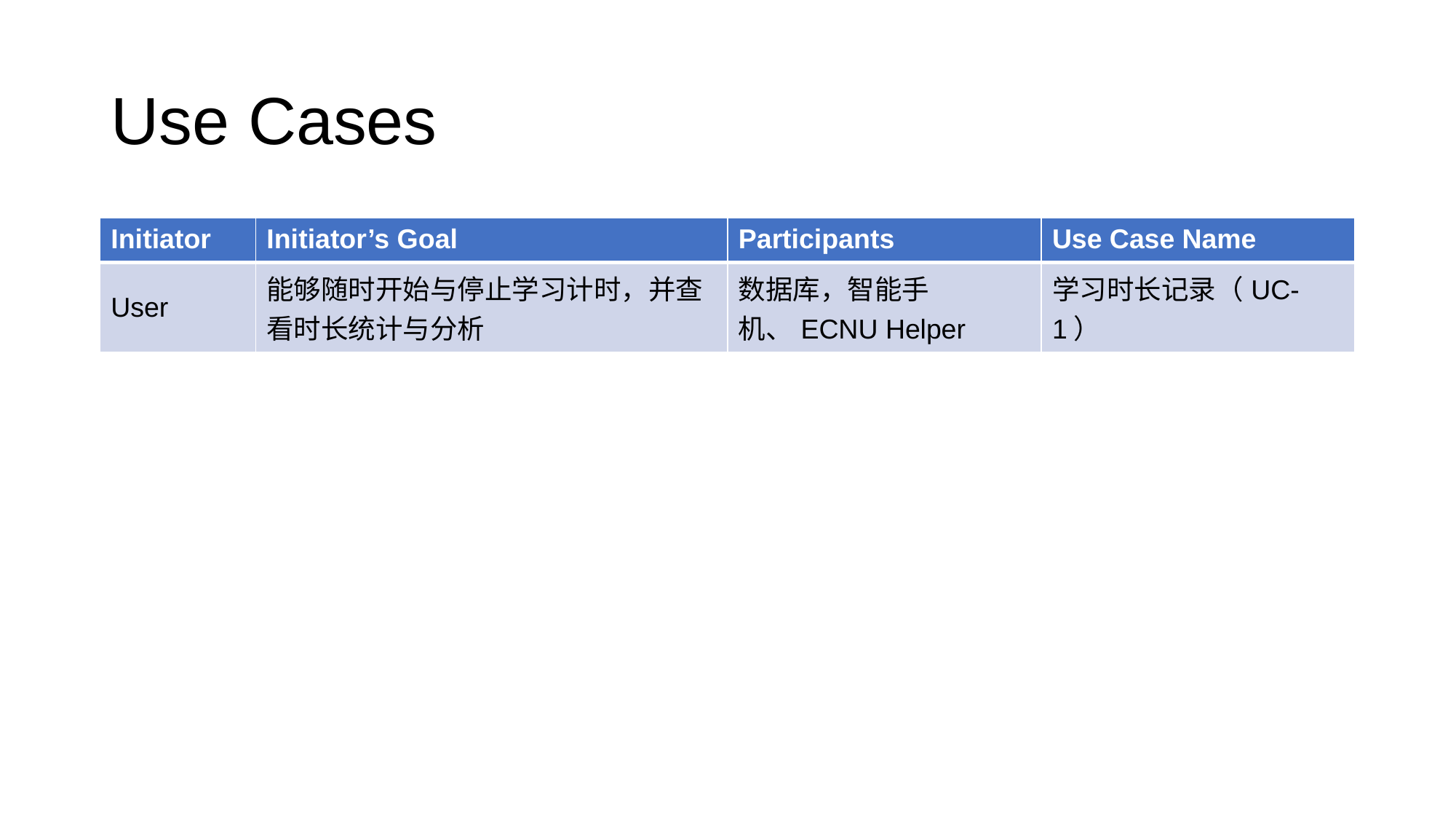

# Use Cases
| Initiator | Initiator’s Goal | Participants | Use Case Name |
| --- | --- | --- | --- |
| User | 能够随时开始与停止学习计时，并查看时长统计与分析 | 数据库，智能手机、ECNU Helper | 学习时长记录（UC-1） |